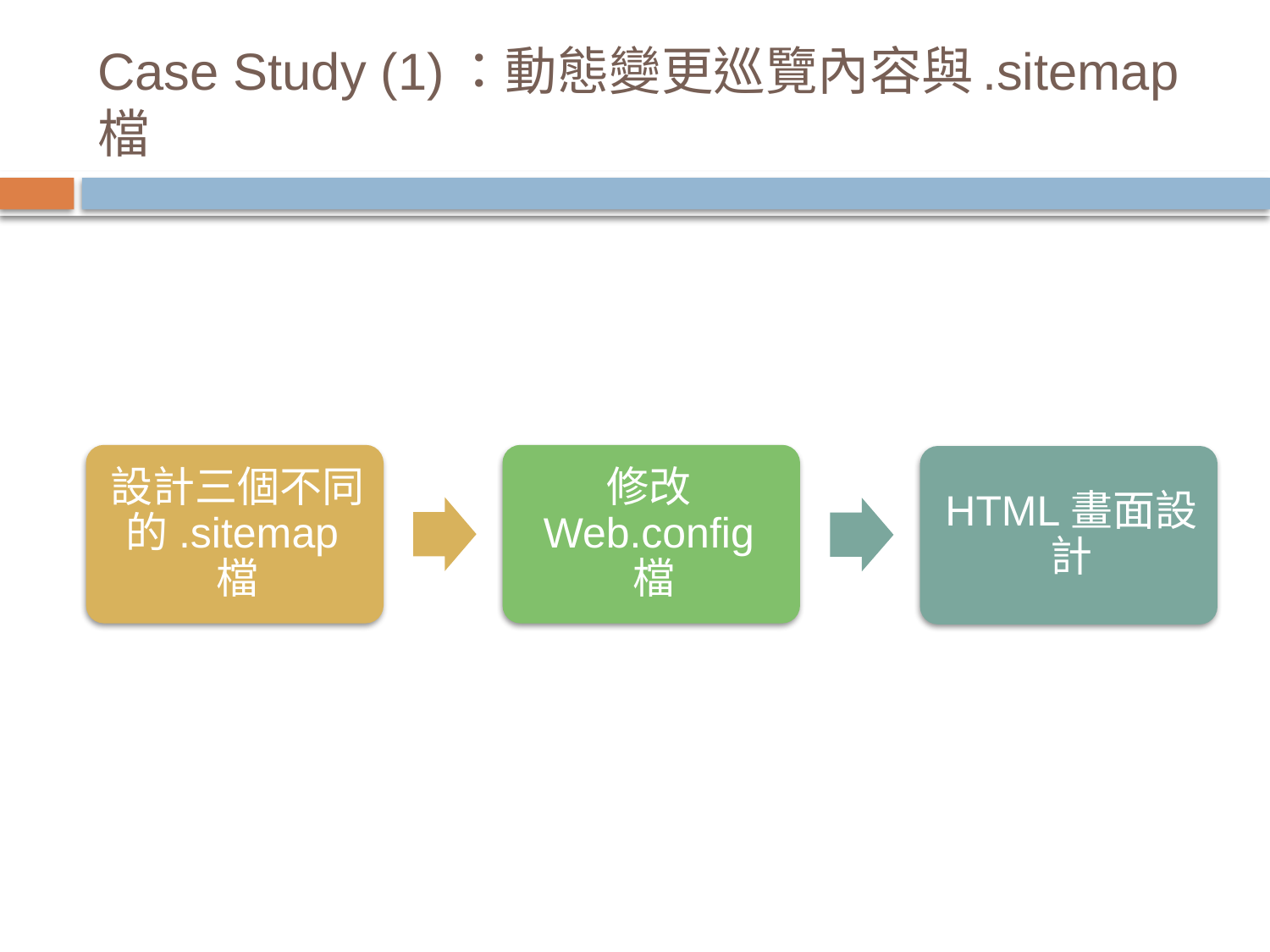

# Case Study (1)：動態變更巡覽內容與.sitemap檔
設計三個不同的.sitemap檔

修改Web.config檔

HTML畫面設計